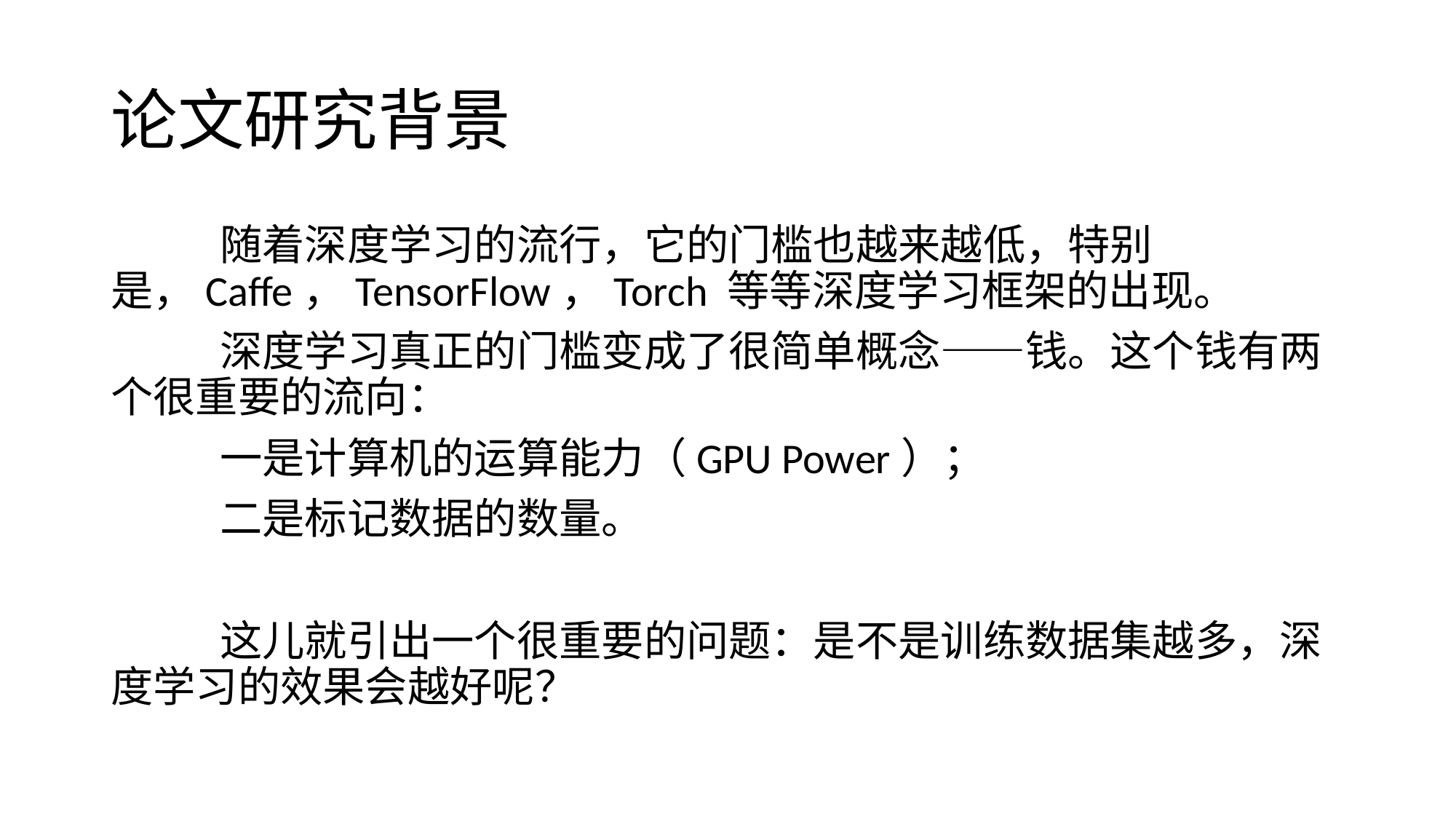

# 论文研究背景
	随着深度学习的流行，它的门槛也越来越低，特别是，Caffe，TensorFlow，Torch 等等深度学习框架的出现。
	深度学习真正的门槛变成了很简单概念——钱。这个钱有两个很重要的流向：
	一是计算机的运算能力（GPU Power）；
	二是标记数据的数量。

	这儿就引出一个很重要的问题：是不是训练数据集越多，深度学习的效果会越好呢？